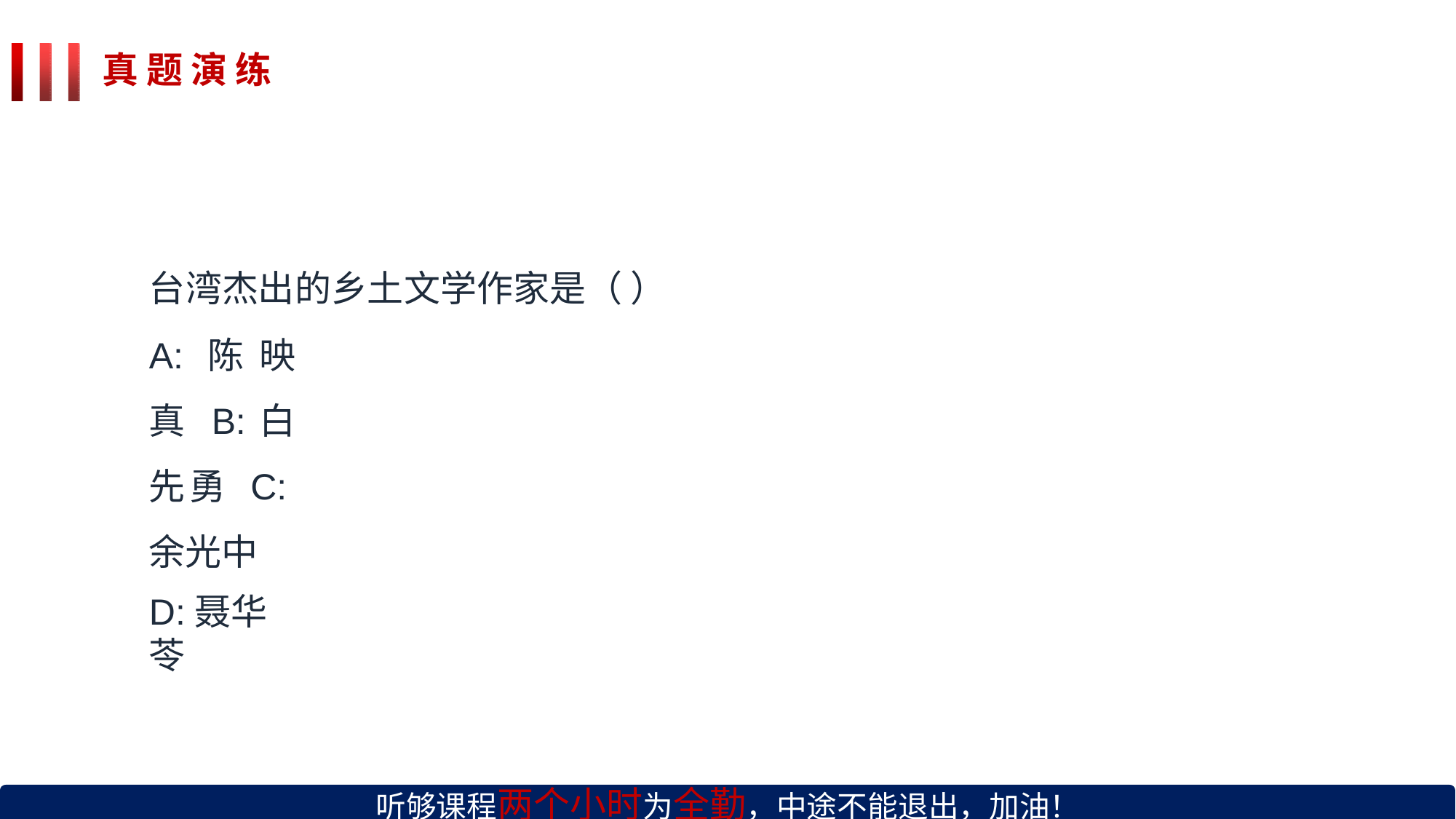

# 真 题 演 练
台湾杰出的乡土文学作家是（ ）
A:陈映真 B:白先勇 C:余光中
D:聂华苓
65

听够课程两个小时为全勤，中途不能退出，加油！